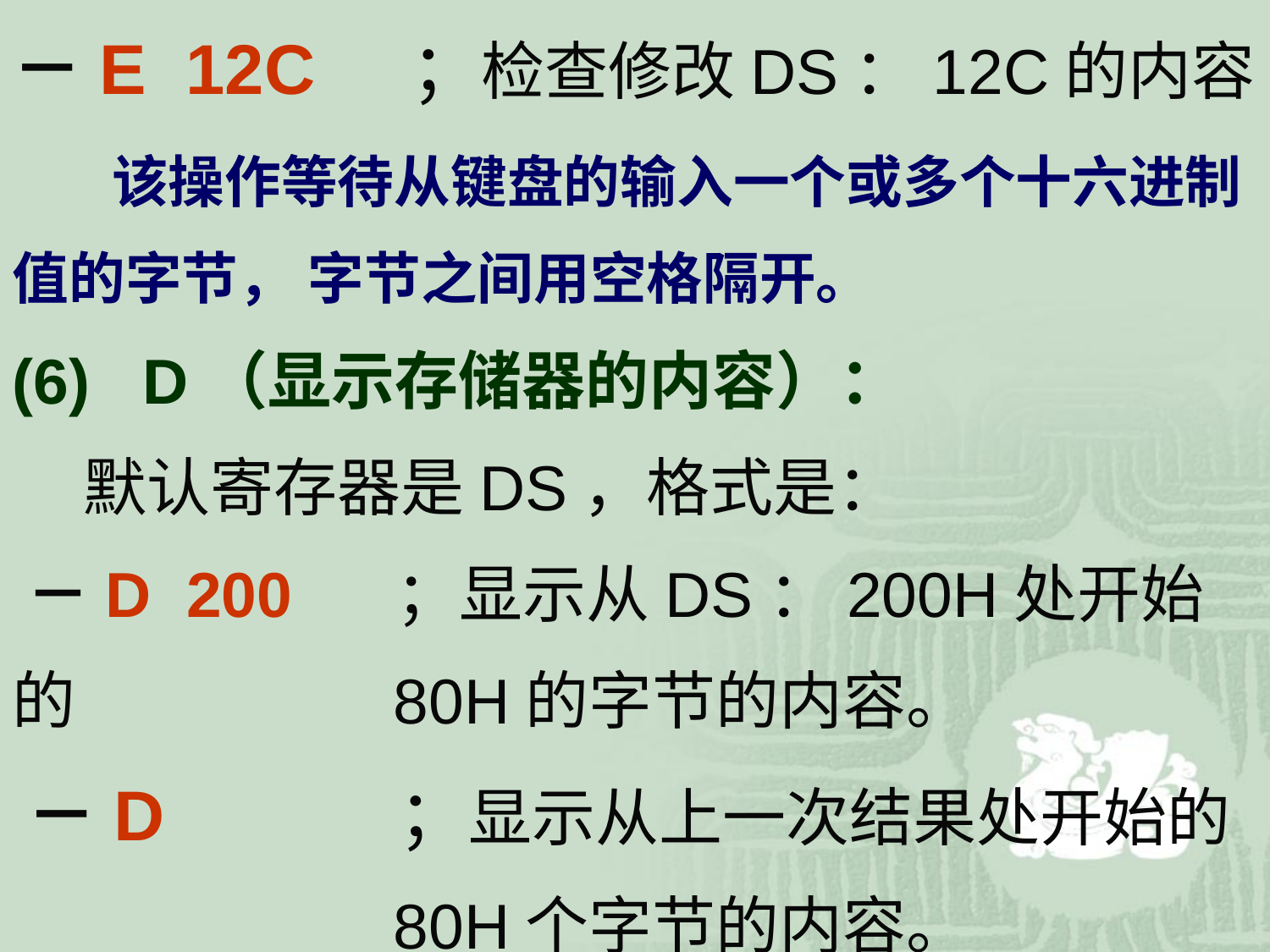

# －E  12C    ；检查修改DS：12C的内容 该操作等待从键盘的输入一个或多个十六进制值的字节， 字节之间用空格隔开。 (6)   D（显示存储器的内容）： 默认寄存器是DS，格式是： －D  200     ；显示从DS：200H处开始的 			80H的字节的内容。 －D           ；显示从上一次结果处开始的    			80H个字节的内容。